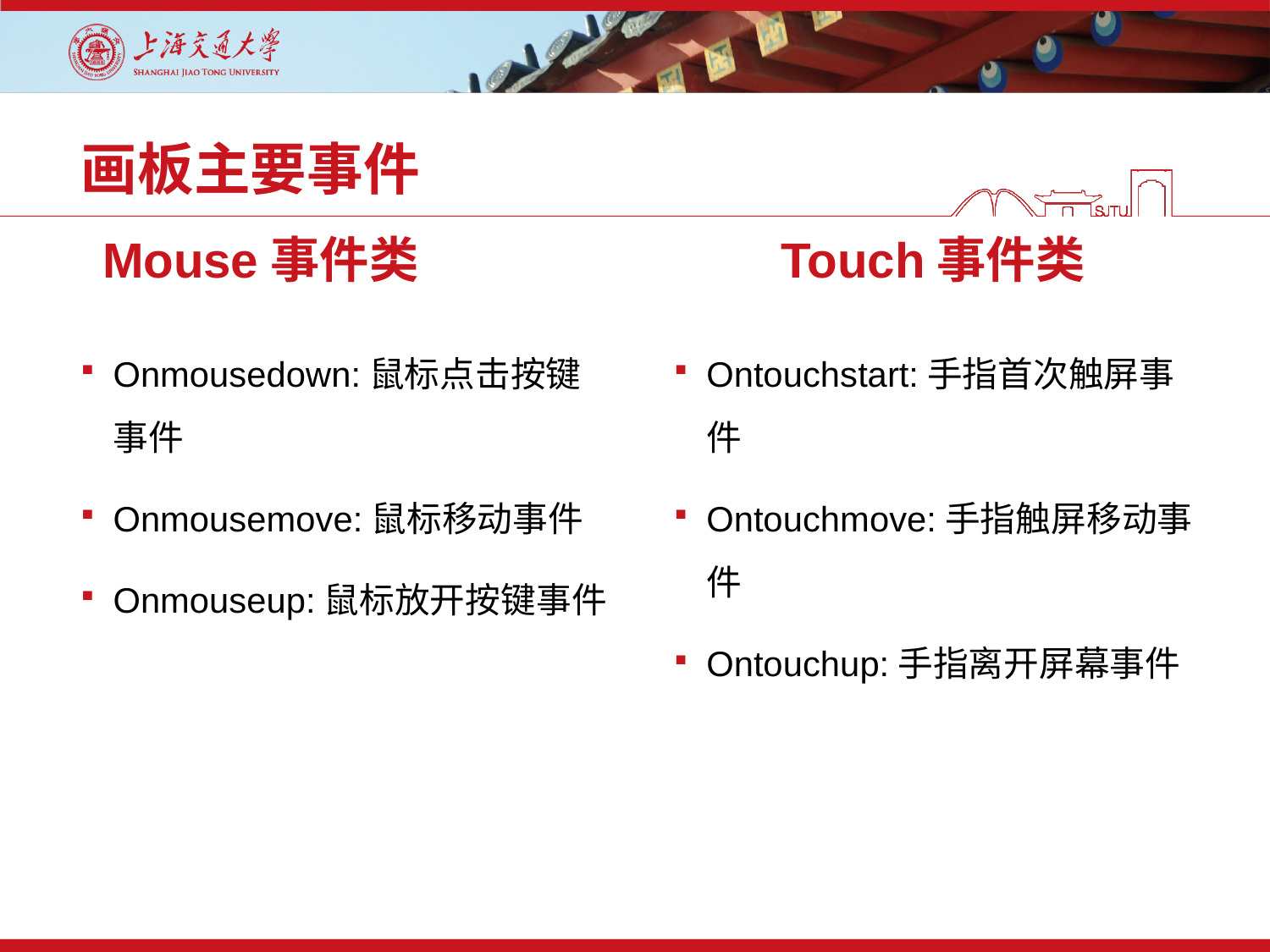

# 画板主要事件
Mouse事件类
Touch事件类
Ontouchstart:手指首次触屏事件
Ontouchmove:手指触屏移动事件
Ontouchup:手指离开屏幕事件
Onmousedown:鼠标点击按键事件
Onmousemove:鼠标移动事件
Onmouseup:鼠标放开按键事件